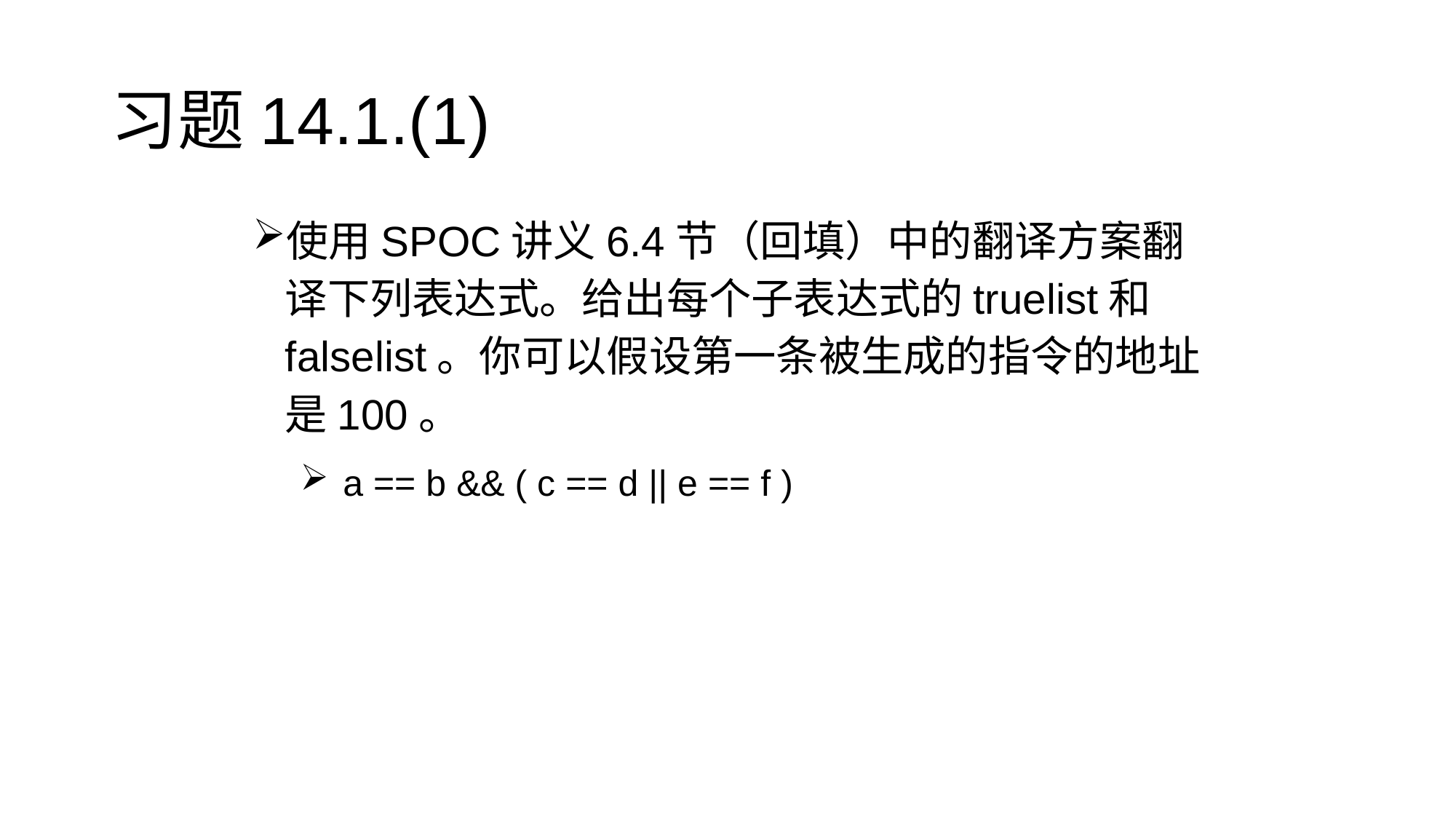

# 习题14.1.(1)
使用SPOC讲义6.4节（回填）中的翻译方案翻译下列表达式。给出每个子表达式的truelist和falselist。你可以假设第一条被生成的指令的地址是100。
 a == b && ( c == d || e == f )